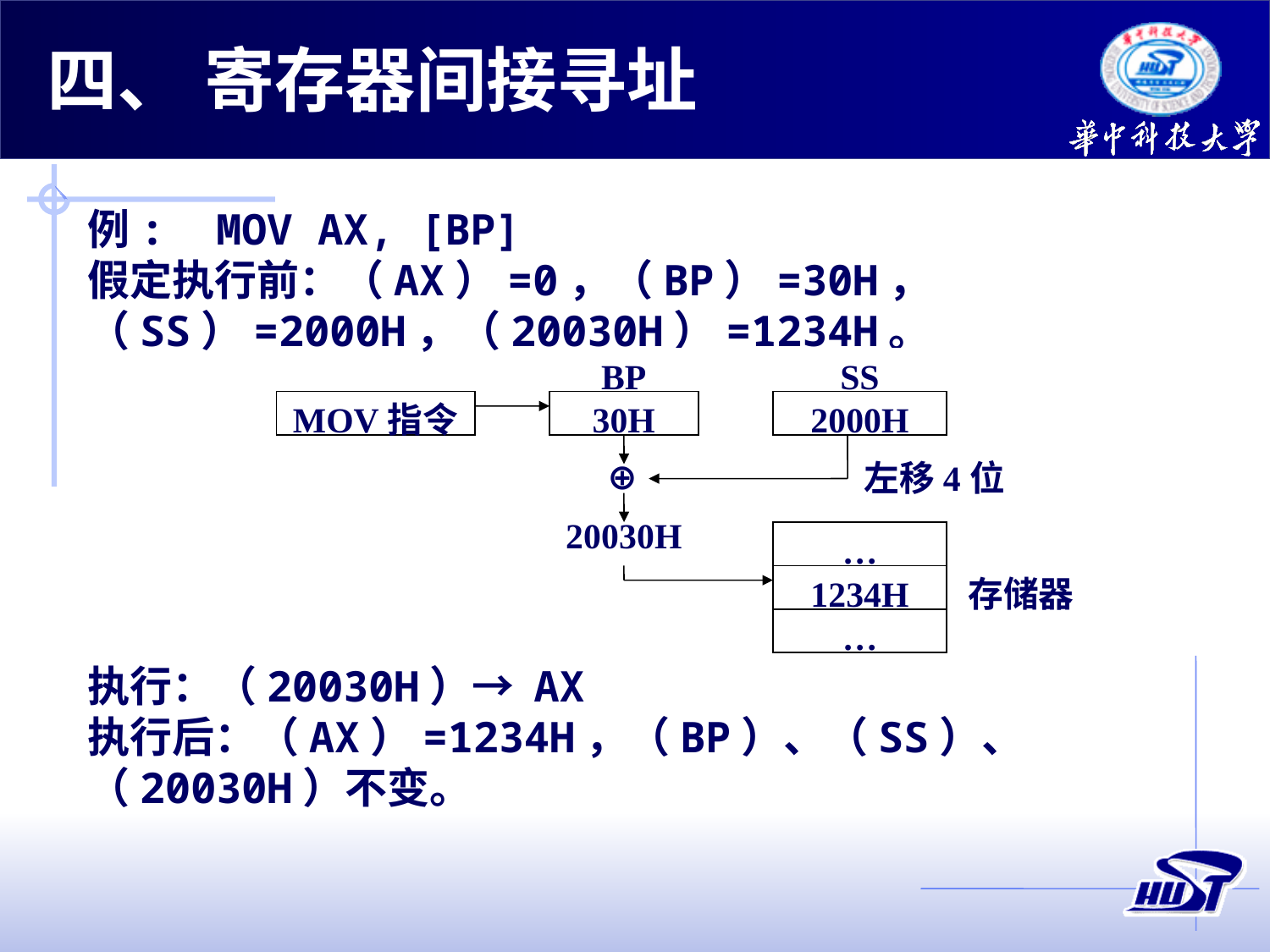

四、 寄存器间接寻址
例:  MOV AX, [BP]
假定执行前：（AX）=0，（BP）=30H，（SS）=2000H，（20030H）=1234H。

执行：（20030H）→ AX
执行后：（AX）=1234H，（BP）、（SS）、（20030H）不变。
BP

SS

MOV指令

30H

2000H

⊕
左移4位

20030H

…

1234H

存储器

…